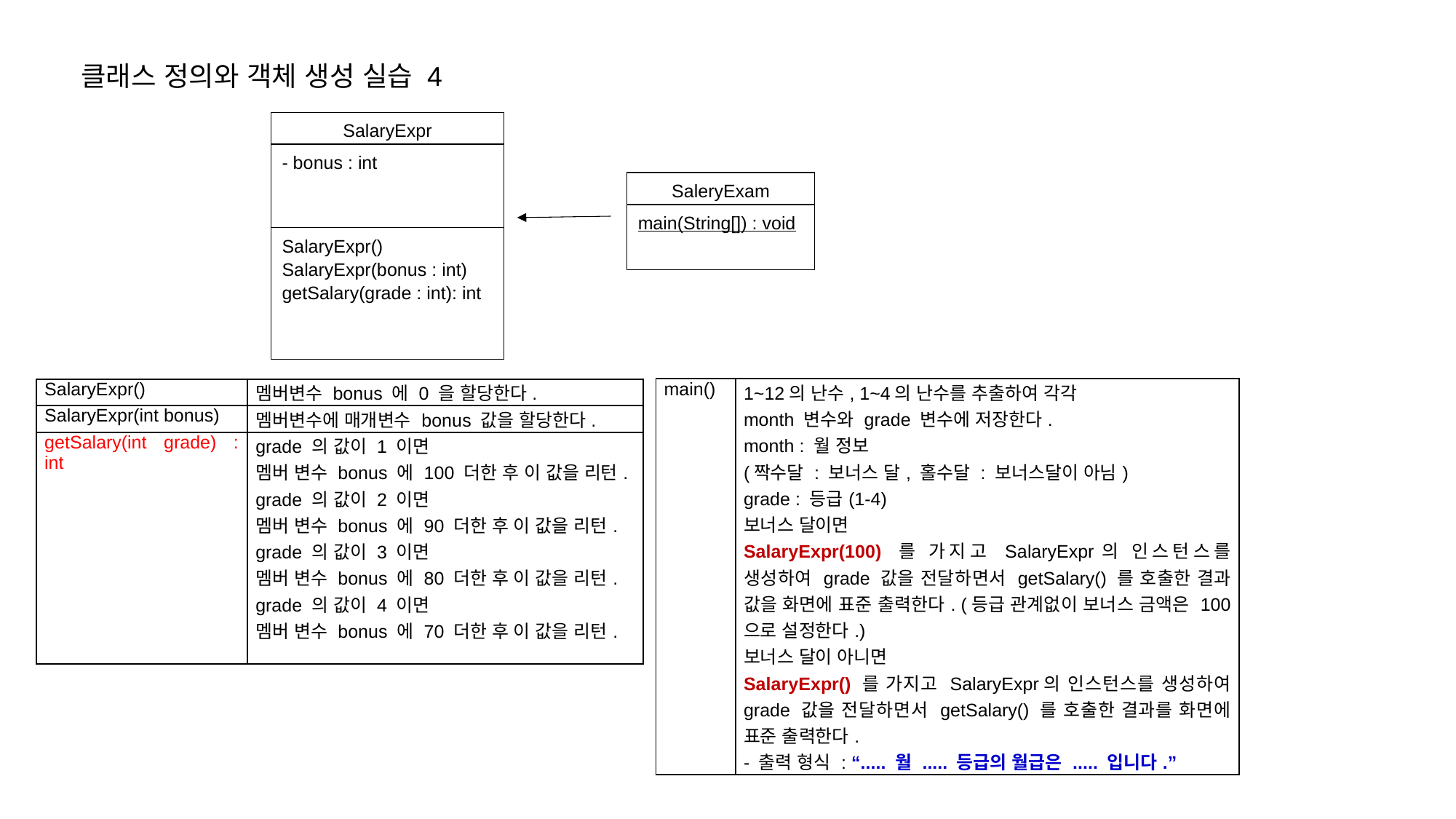

클래스 정의와 객체 생성 실습 4
SalaryExpr
- bonus : int
SaleryExam
SalaryExpr()
SalaryExpr(bonus : int)
getSalary(grade : int): int
main(String[]) : void

| main() | 1~12의 난수, 1~4의 난수를 추출하여 각각 month 변수와 grade 변수에 저장한다. month : 월 정보 (짝수달 : 보너스 달, 홀수달 : 보너스달이 아님) grade : 등급(1-4) 보너스 달이면 SalaryExpr(100) 를 가지고 SalaryExpr의 인스턴스를 생성하여 grade 값을 전달하면서 getSalary() 를 호출한 결과 값을 화면에 표준 출력한다. (등급 관계없이 보너스 금액은 100 으로 설정한다.) 보너스 달이 아니면 SalaryExpr() 를 가지고 SalaryExpr의 인스턴스를 생성하여 grade 값을 전달하면서 getSalary() 를 호출한 결과를 화면에 표준 출력한다. - 출력 형식 : “..... 월 ..... 등급의 월급은 ..... 입니다.” |
| --- | --- |
| SalaryExpr() | 멤버변수 bonus 에 0 을 할당한다. |
| --- | --- |
| SalaryExpr(int bonus) | 멤버변수에 매개변수 bonus 값을 할당한다. |
| getSalary(int grade) : int | grade 의 값이 1 이면 멤버 변수 bonus 에 100 더한 후 이 값을 리턴. grade 의 값이 2 이면 멤버 변수 bonus 에 90 더한 후 이 값을 리턴. grade 의 값이 3 이면 멤버 변수 bonus 에 80 더한 후 이 값을 리턴. grade 의 값이 4 이면 멤버 변수 bonus 에 70 더한 후 이 값을 리턴. |